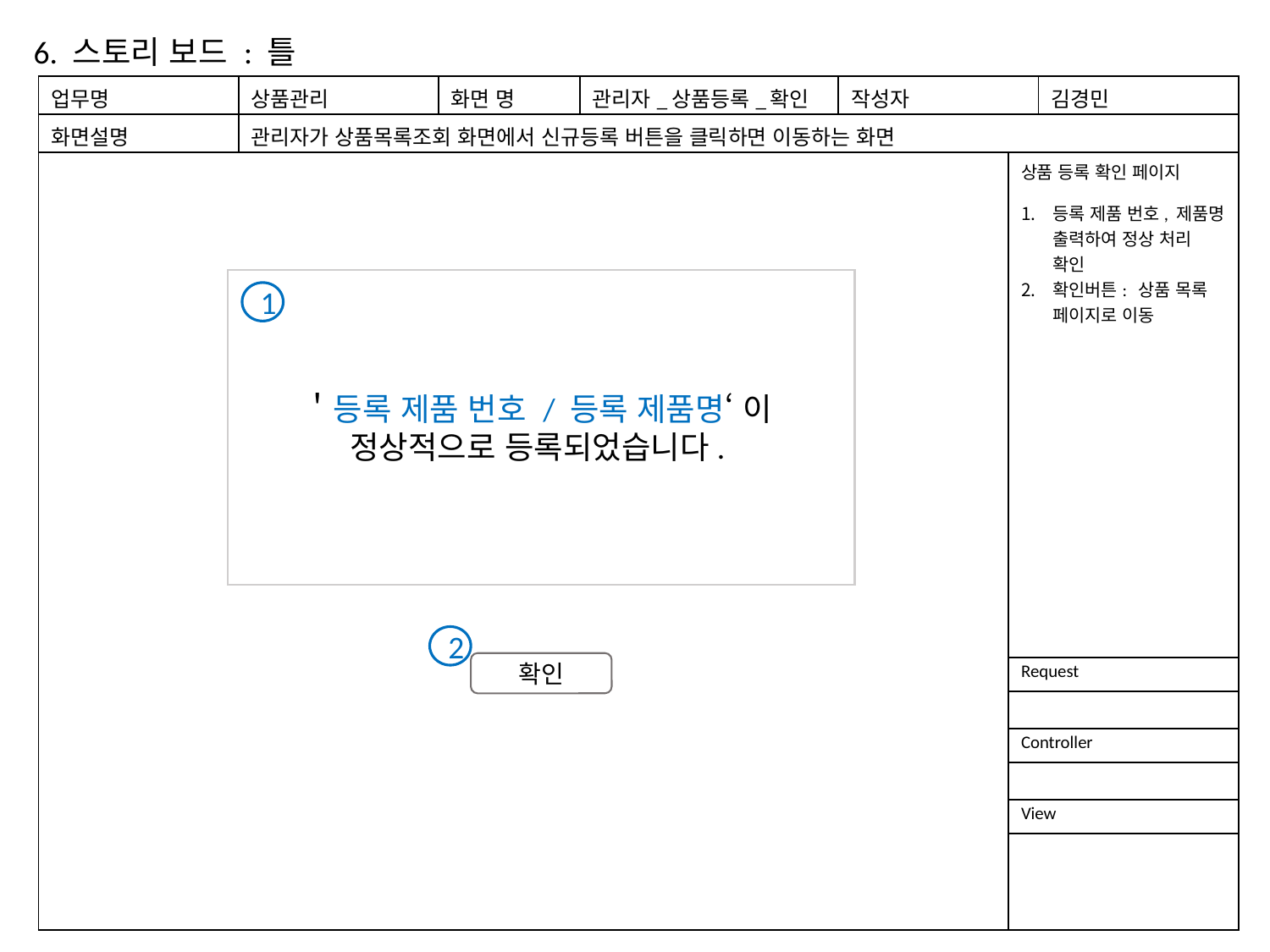

6. 스토리 보드 : 틀

| 업무명 | 상품관리 | 화면 명 | 관리자\_상품등록\_확인 | 작성자 |  | 김경민 |
| --- | --- | --- | --- | --- | --- | --- |
| 화면설명 | 관리자가 상품목록조회 화면에서 신규등록 버튼을 클릭하면 이동하는 화면 |  |  |  |  |  |
|  |  |  |  |  | 상품 등록 확인 페이지 등록 제품 번호, 제품명 출력하여 정상 처리 확인 확인버튼: 상품 목록 페이지로 이동 |  |
|  |  |  |  |  | Request |  |
|  |  |  |  |  |  |  |
|  |  |  |  |  | Controller |  |
|  |  |  |  |  |  |  |
|  |  |  |  |  | View |  |
|  |  |  |  |  |  |  |
＇등록 제품 번호 / 등록 제품명‘ 이
정상적으로 등록되었습니다.
1
2
확인